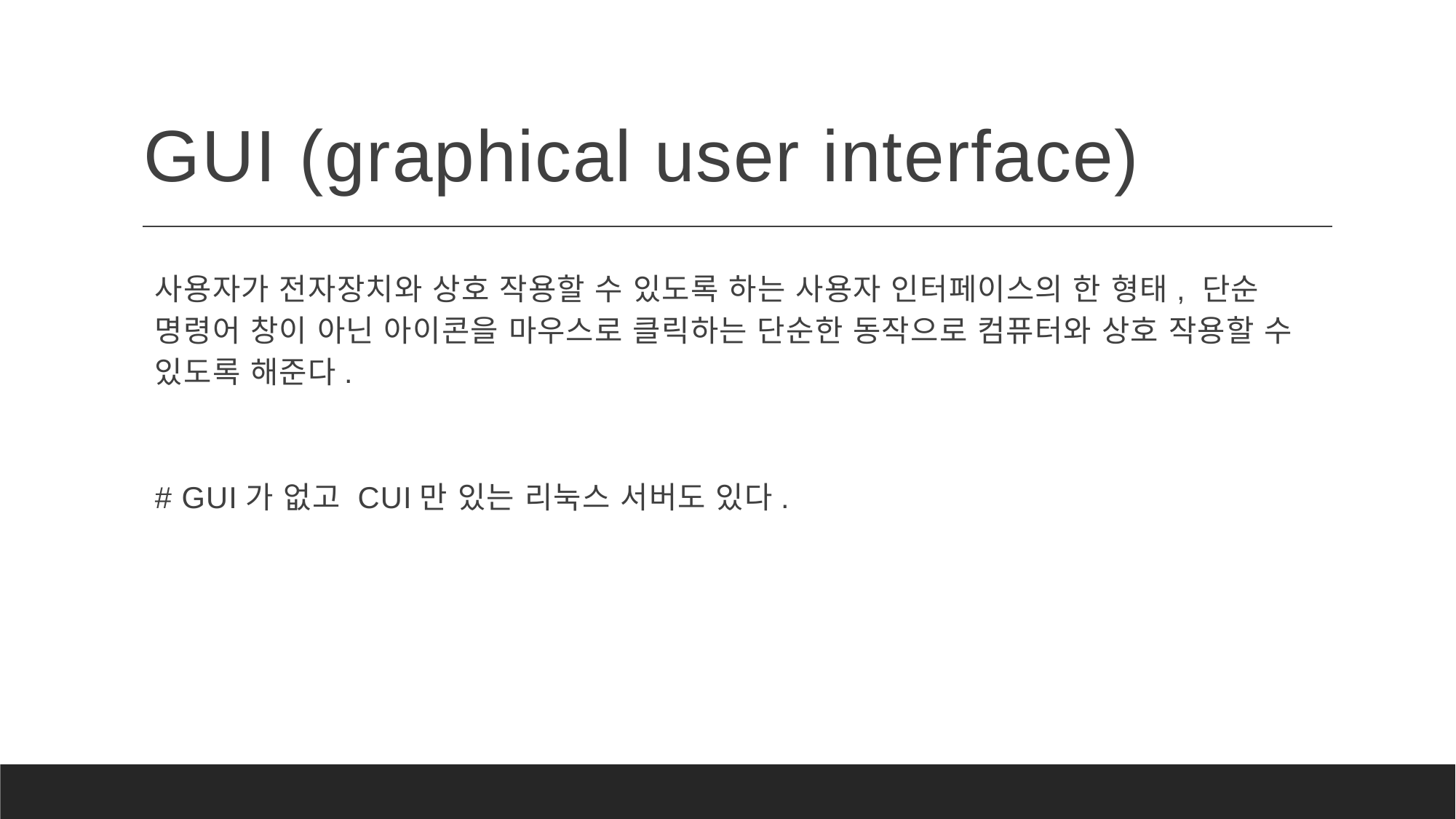

# GUI (graphical user interface)
사용자가 전자장치와 상호 작용할 수 있도록 하는 사용자 인터페이스의 한 형태, 단순 명령어 창이 아닌 아이콘을 마우스로 클릭하는 단순한 동작으로 컴퓨터와 상호 작용할 수 있도록 해준다.

# GUI가 없고 CUI만 있는 리눅스 서버도 있다.